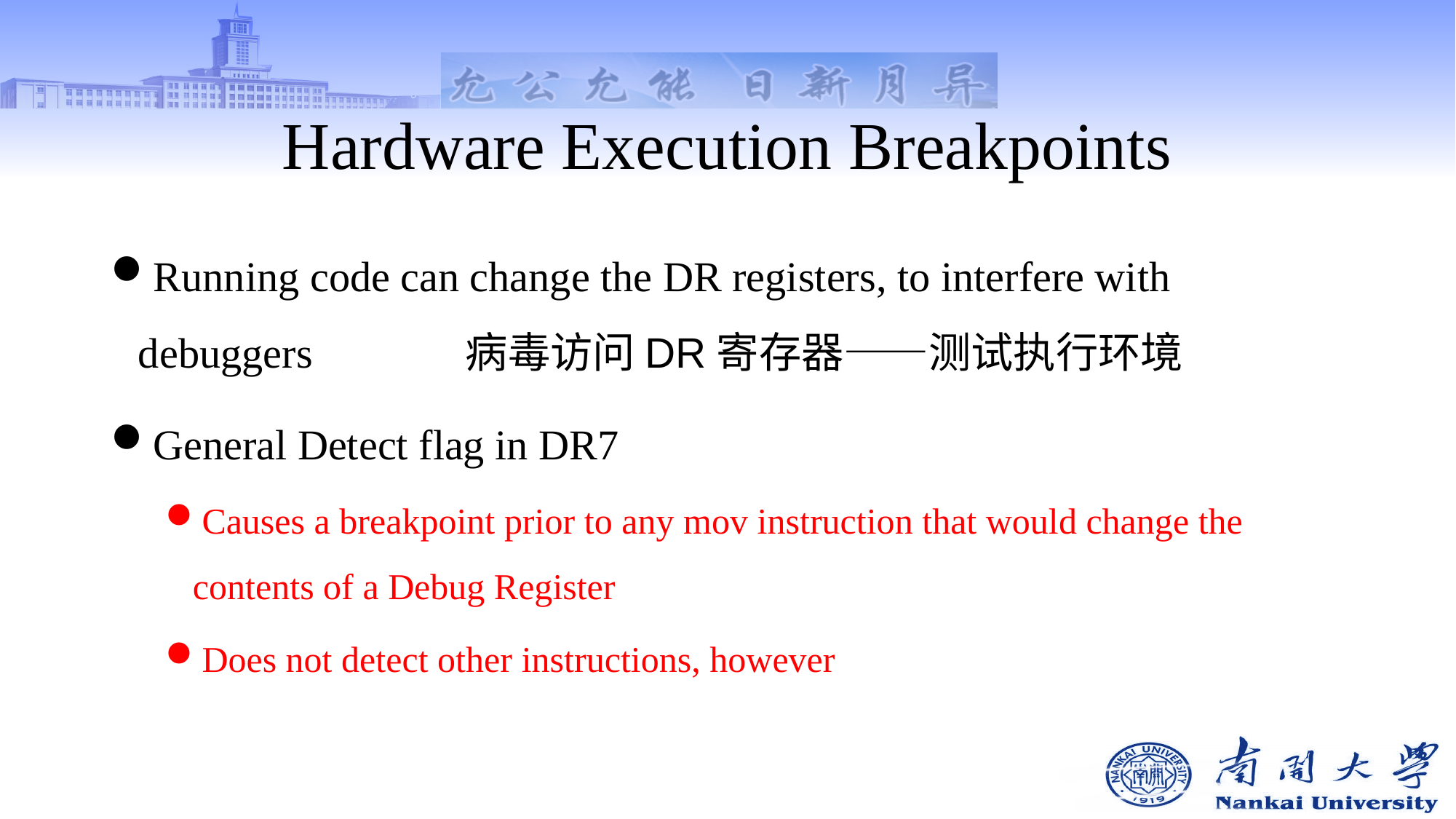

# Hardware Execution Breakpoints
Running code can change the DR registers, to interfere with debuggers		病毒访问DR寄存器——测试执行环境
General Detect flag in DR7
Causes a breakpoint prior to any mov instruction that would change the contents of a Debug Register
Does not detect other instructions, however